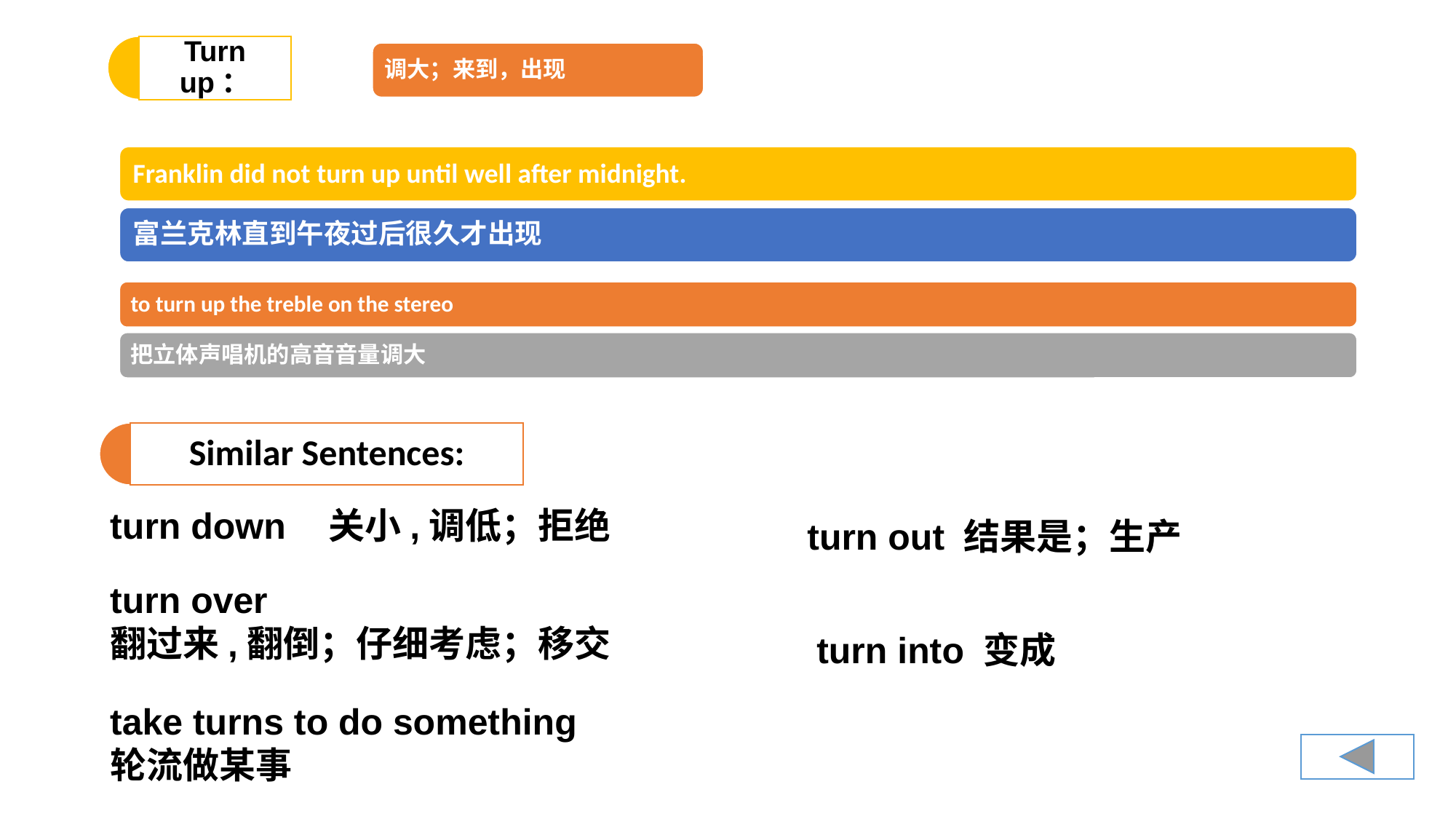

Turn up：
调大；来到，出现
Franklin did not turn up until well after midnight.
富兰克林直到午夜过后很久才出现
#
to turn up the treble on the stereo
把立体声唱机的高音音量调大
Similar Sentences:
turn down 	关小,调低；拒绝

turn out 结果是；生产

turn over
翻过来,翻倒；仔细考虑；移交
turn into 变成

take turns to do something
轮流做某事